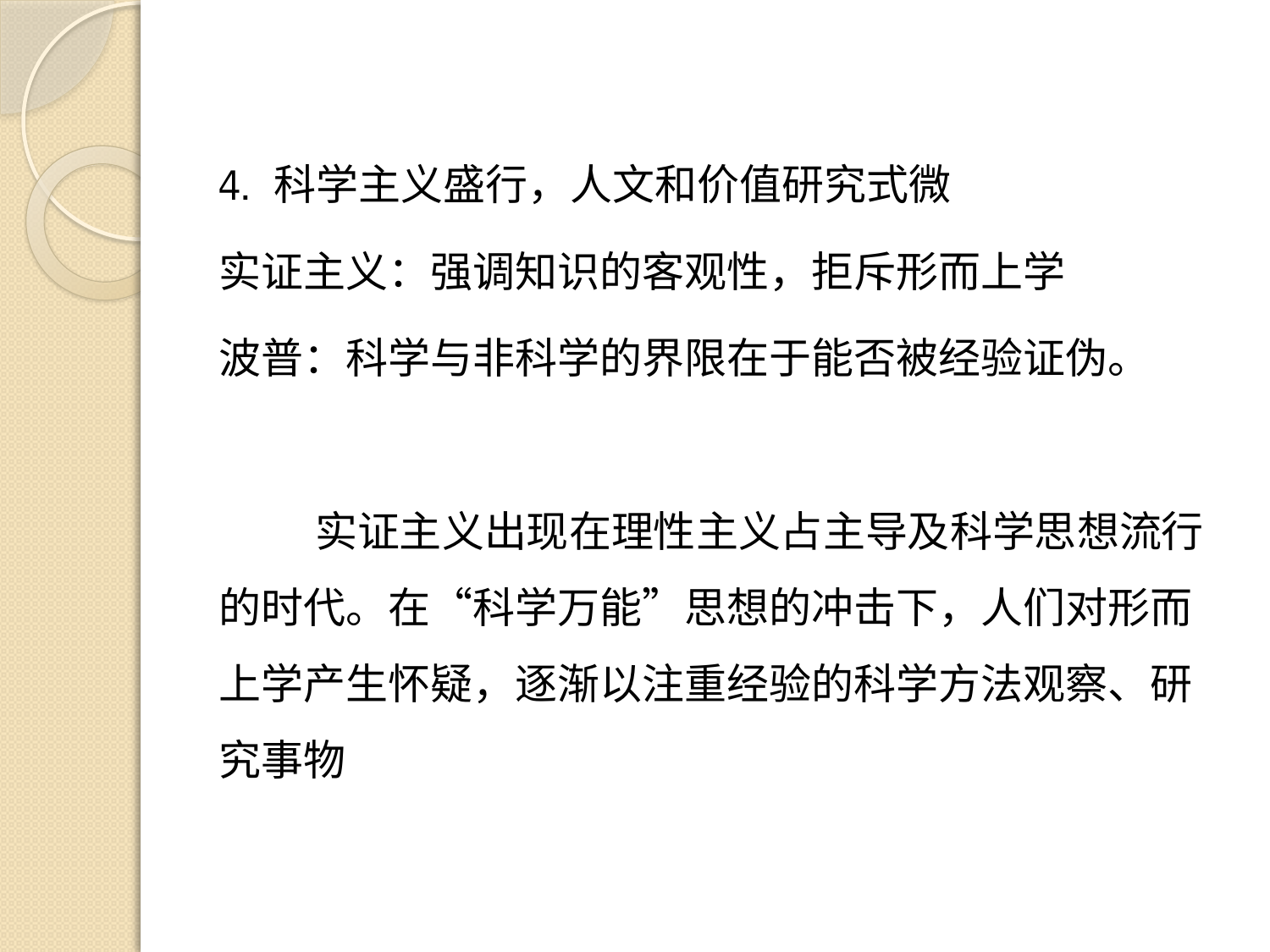

4. 科学主义盛行，人文和价值研究式微
实证主义：强调知识的客观性，拒斥形而上学
波普：科学与非科学的界限在于能否被经验证伪。

         实证主义出现在理性主义占主导及科学思想流行的时代。在“科学万能”思想的冲击下，人们对形而上学产生怀疑，逐渐以注重经验的科学方法观察、研究事物